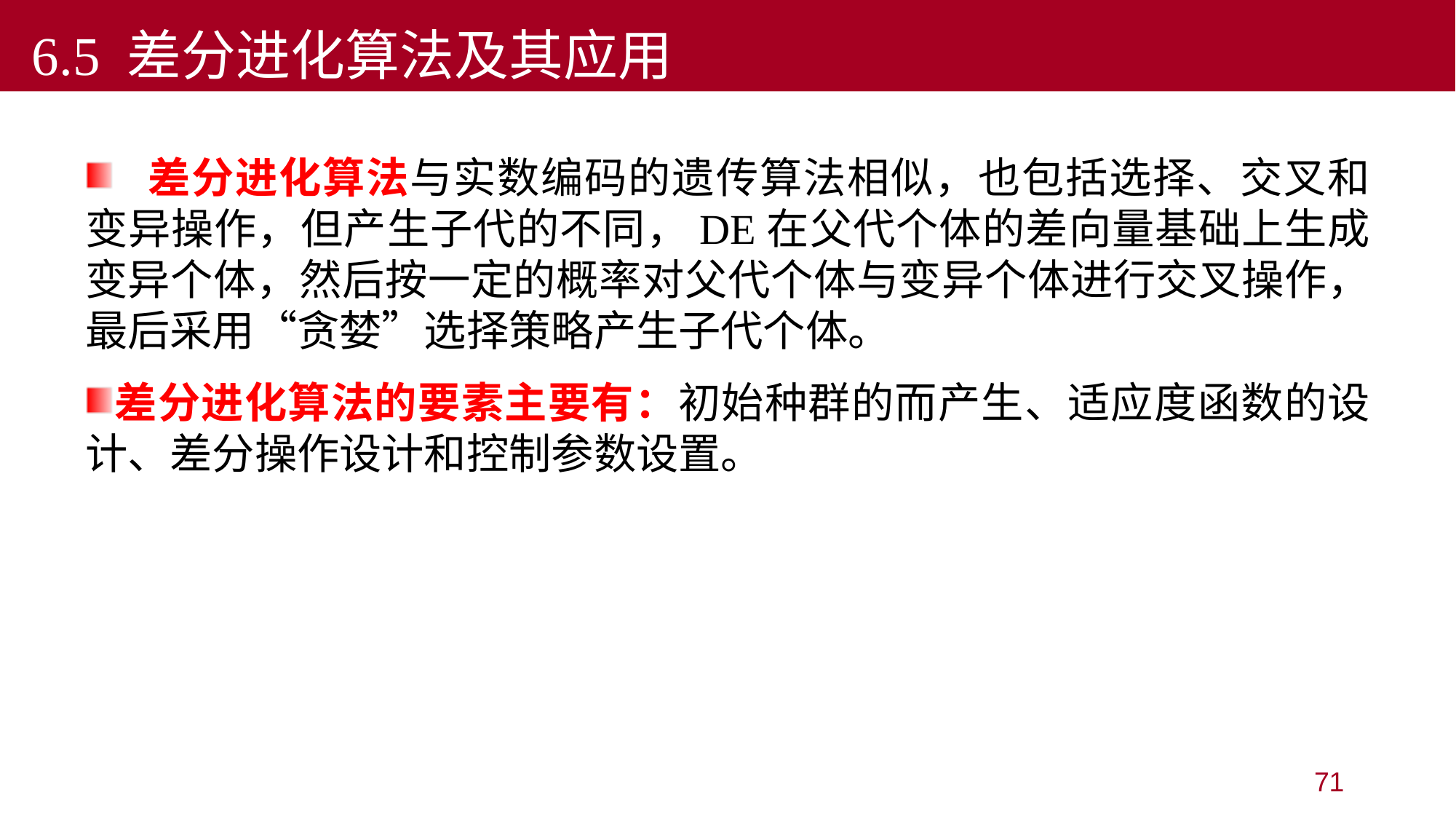

6.5 差分进化算法及其应用
  差分进化算法与实数编码的遗传算法相似，也包括选择、交叉和变异操作，但产生子代的不同，DE在父代个体的差向量基础上生成变异个体，然后按一定的概率对父代个体与变异个体进行交叉操作，最后采用“贪婪”选择策略产生子代个体。
差分进化算法的要素主要有：初始种群的而产生、适应度函数的设计、差分操作设计和控制参数设置。

71